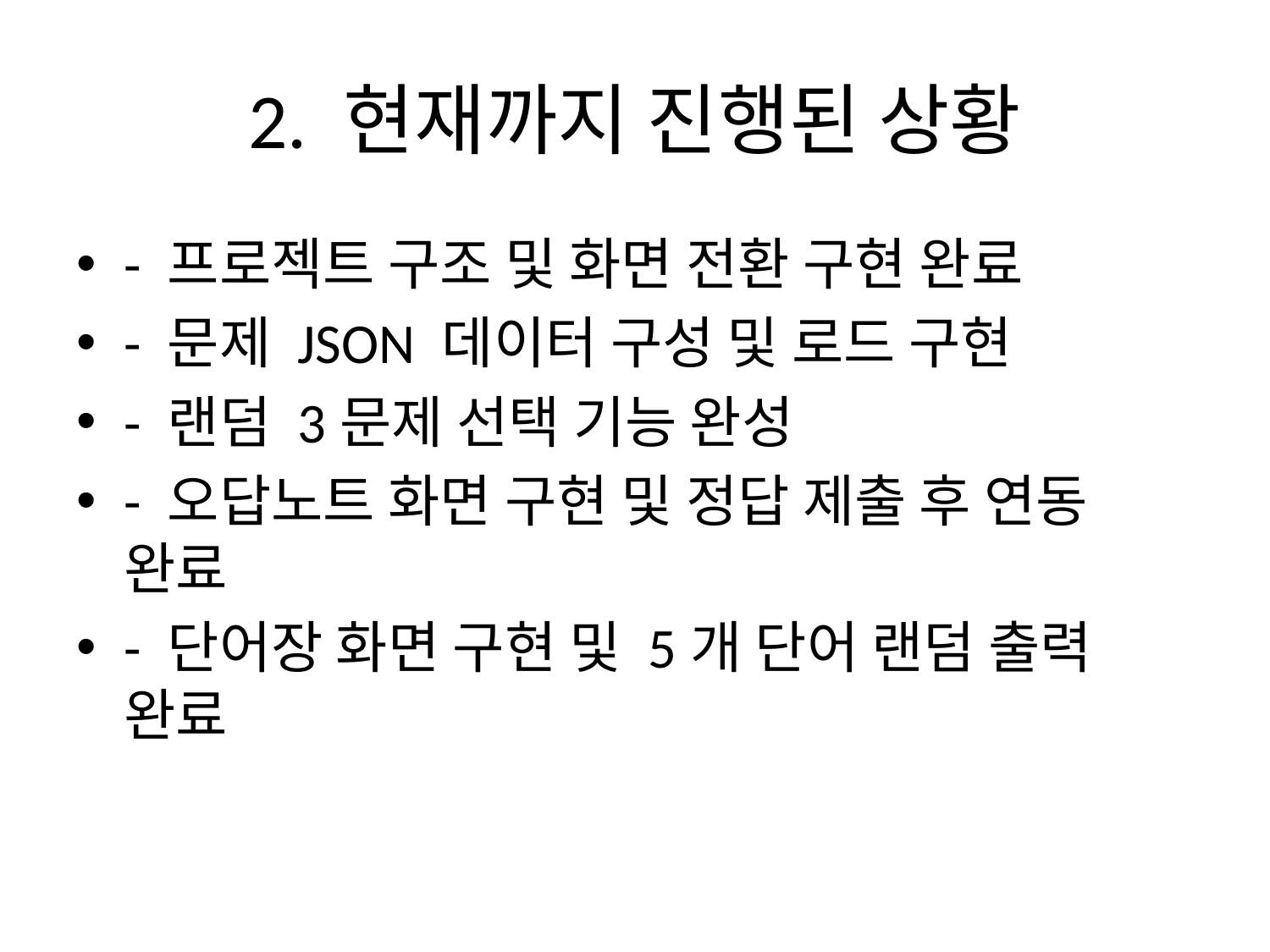

# 2. 현재까지 진행된 상황
- 프로젝트 구조 및 화면 전환 구현 완료
- 문제 JSON 데이터 구성 및 로드 구현
- 랜덤 3문제 선택 기능 완성
- 오답노트 화면 구현 및 정답 제출 후 연동 완료
- 단어장 화면 구현 및 5개 단어 랜덤 출력 완료